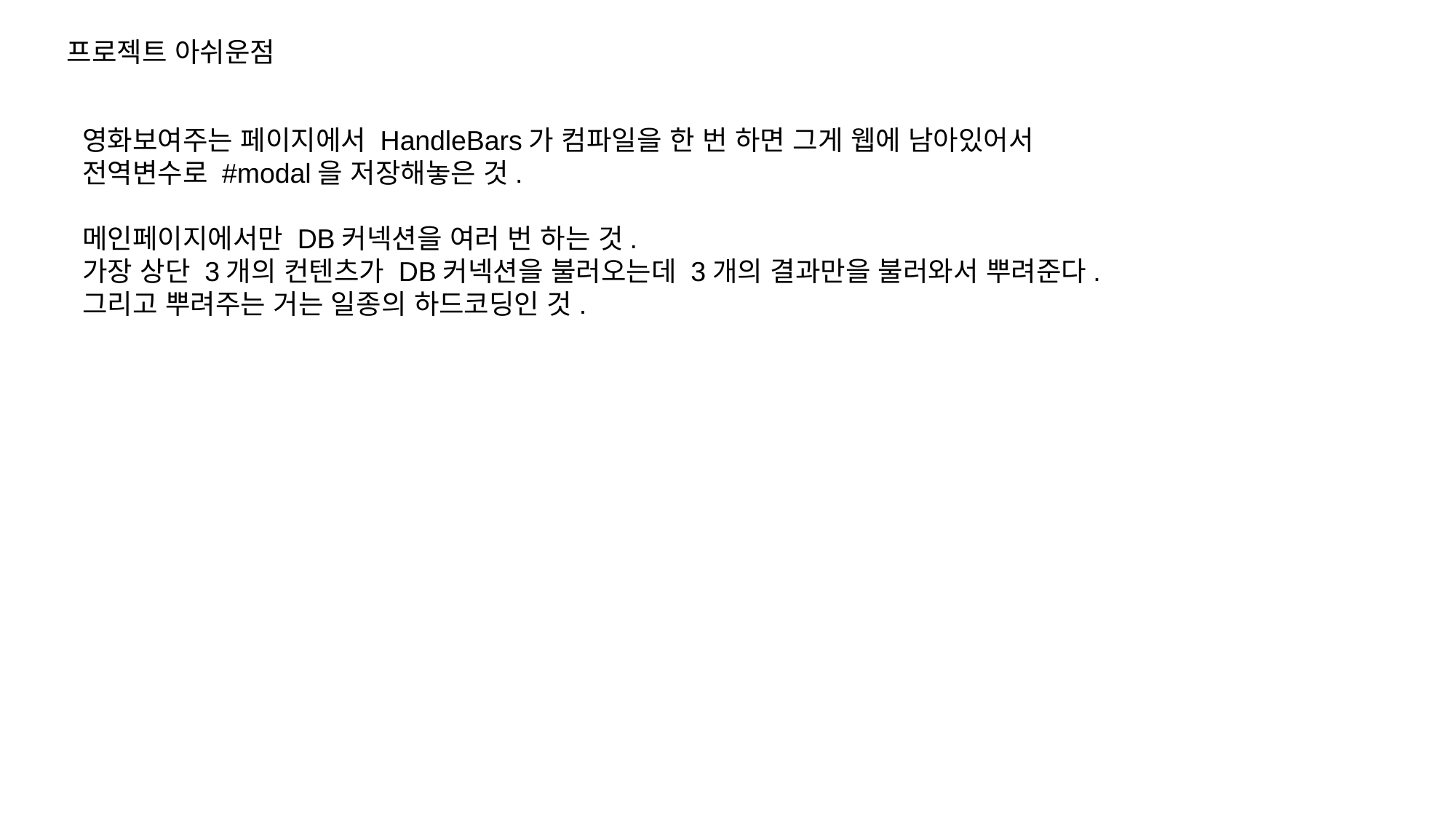

프로젝트 아쉬운점

영화보여주는 페이지에서 HandleBars가 컴파일을 한 번 하면 그게 웹에 남아있어서
전역변수로 #modal을 저장해놓은 것.

메인페이지에서만 DB커넥션을 여러 번 하는 것.
가장 상단 3개의 컨텐츠가 DB커넥션을 불러오는데 3개의 결과만을 불러와서 뿌려준다.
그리고 뿌려주는 거는 일종의 하드코딩인 것.